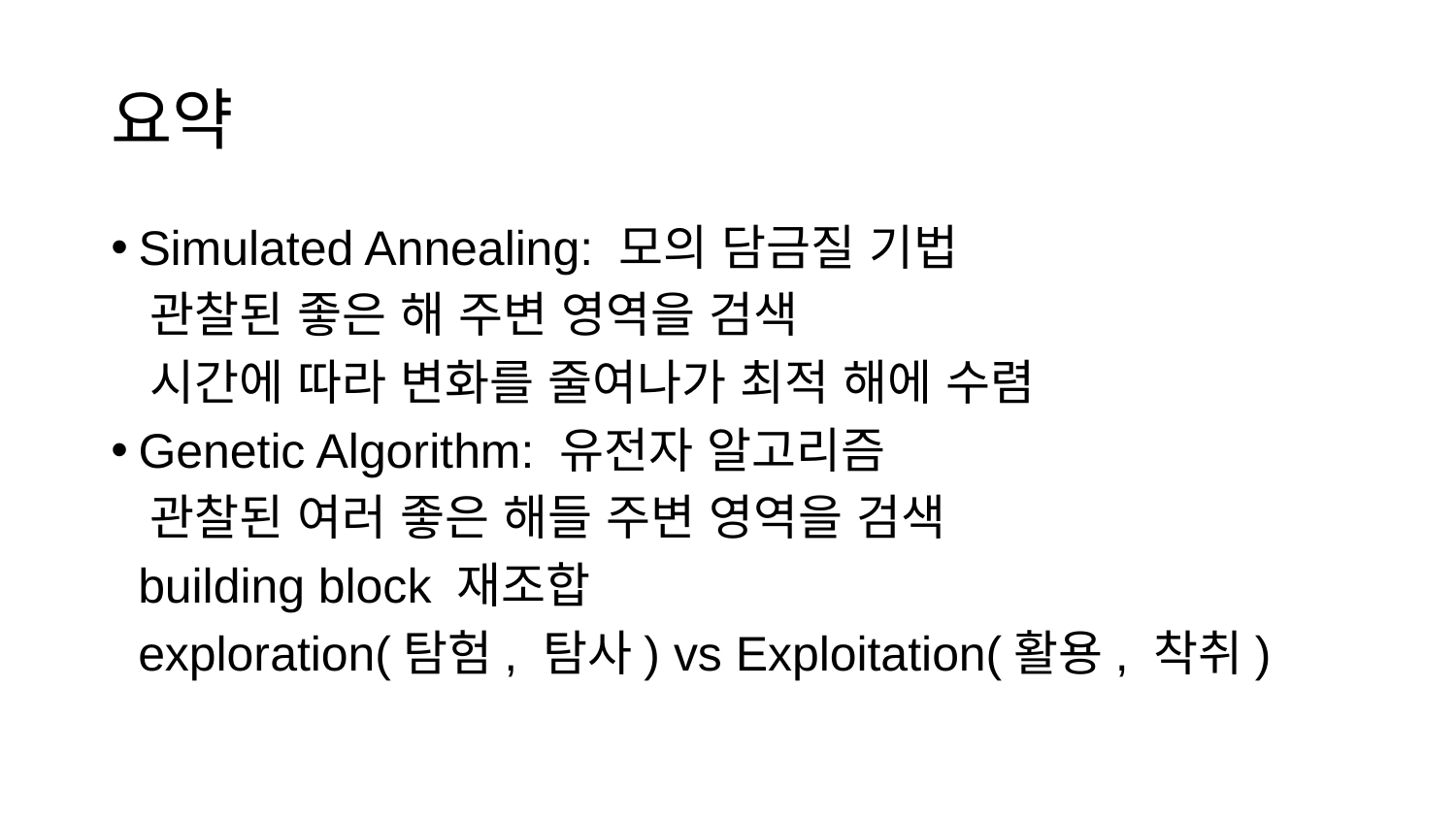

# 요약
Simulated Annealing: 모의 담금질 기법
  관찰된 좋은 해 주변 영역을 검색
  시간에 따라 변화를 줄여나가 최적 해에 수렴
Genetic Algorithm: 유전자 알고리즘
  관찰된 여러 좋은 해들 주변 영역을 검색
  building block 재조합
  exploration(탐험, 탐사) vs Exploitation(활용, 착취)